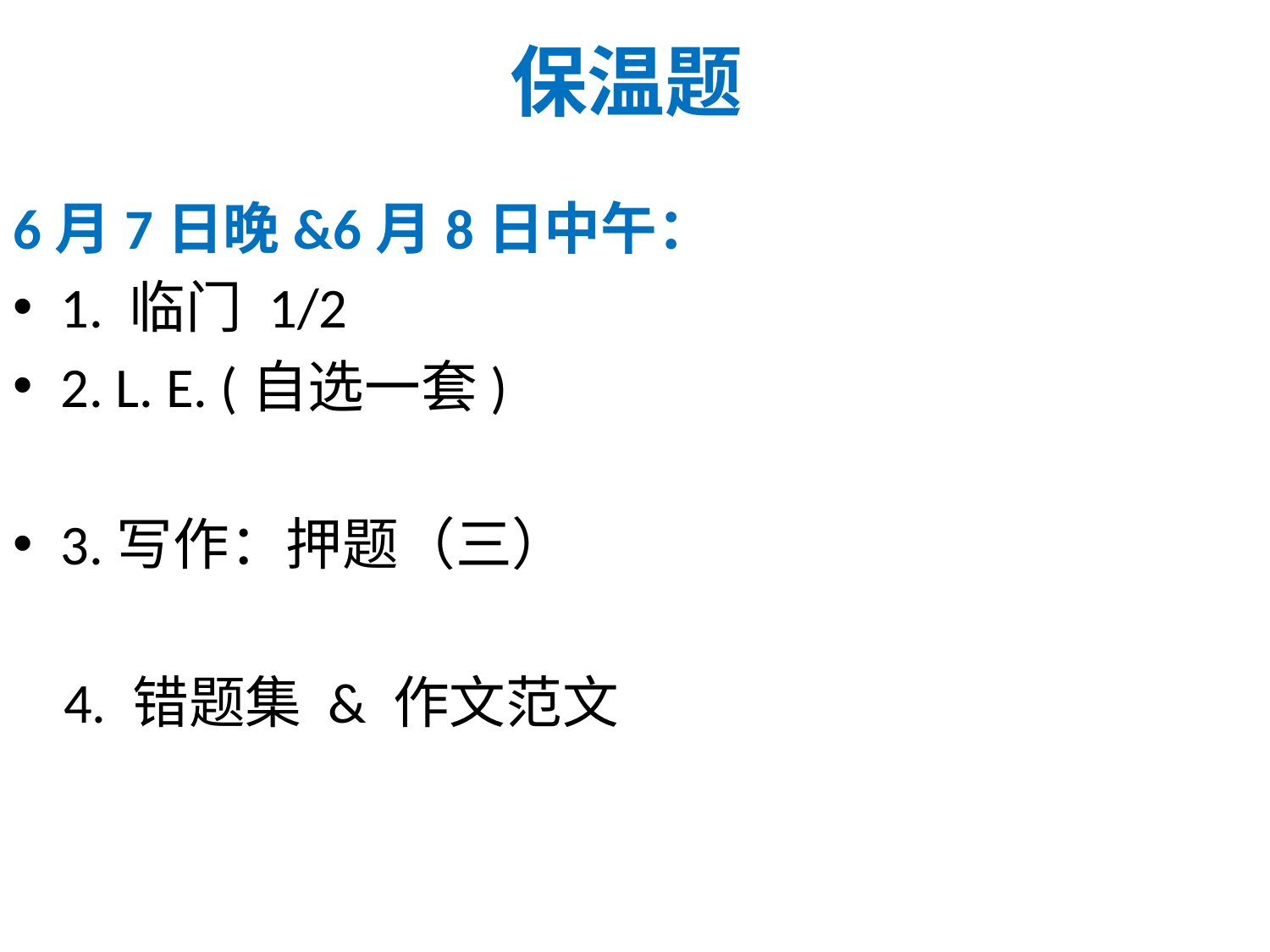

# 保温题
6月7日晚&6月8日中午：
1. 临门 1/2
2. L. E. (自选一套)

3.写作：押题（三）

    4. 错题集 & 作文范文